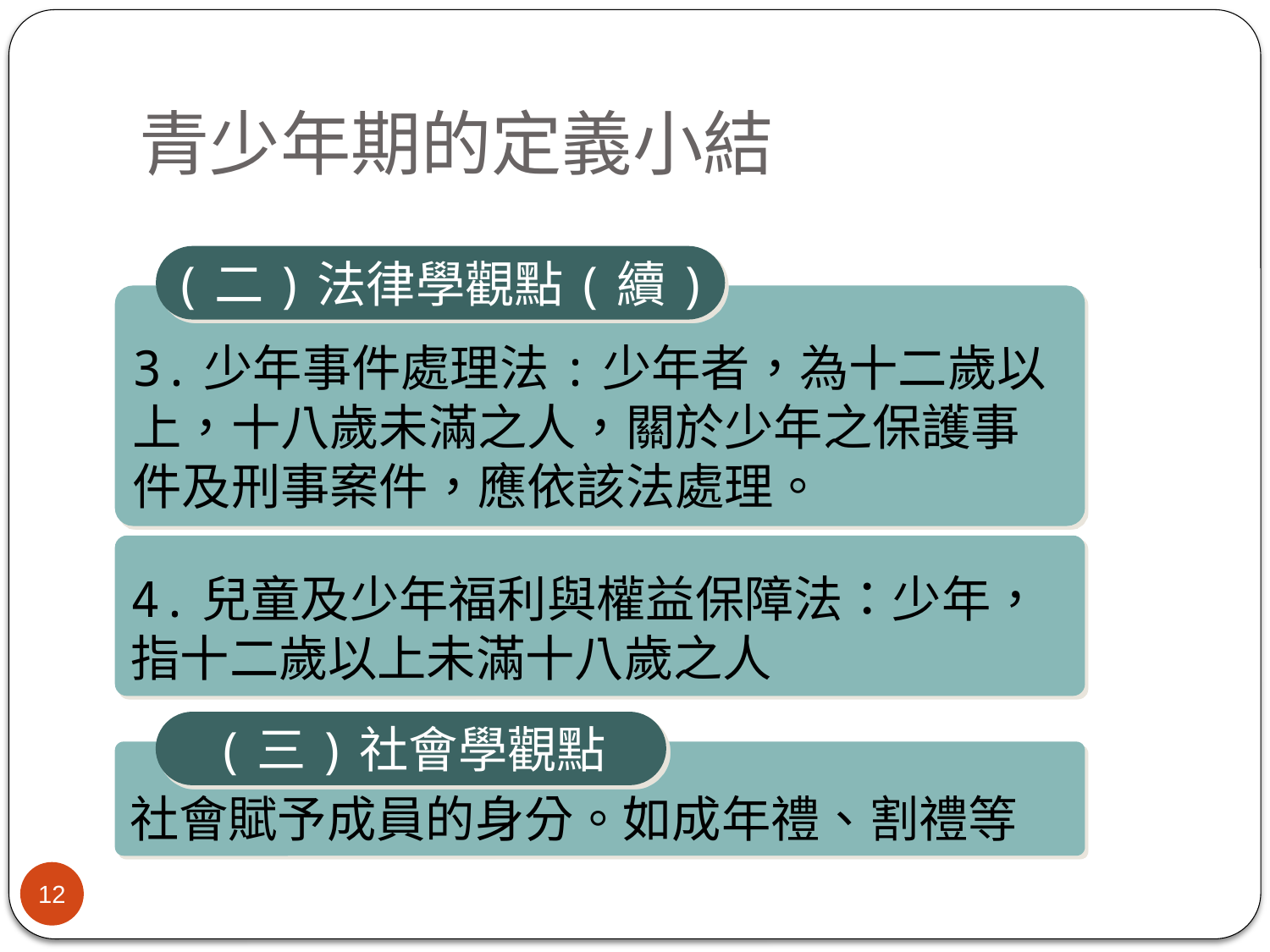

# 青少年期的定義小結
(二)法律學觀點(續)
3.少年事件處理法:少年者，為十二歲以上，十八歲未滿之人，關於少年之保護事件及刑事案件，應依該法處理。
4.兒童及少年福利與權益保障法：少年，指十二歲以上未滿十八歲之人
(三)社會學觀點
社會賦予成員的身分。如成年禮、割禮等
12